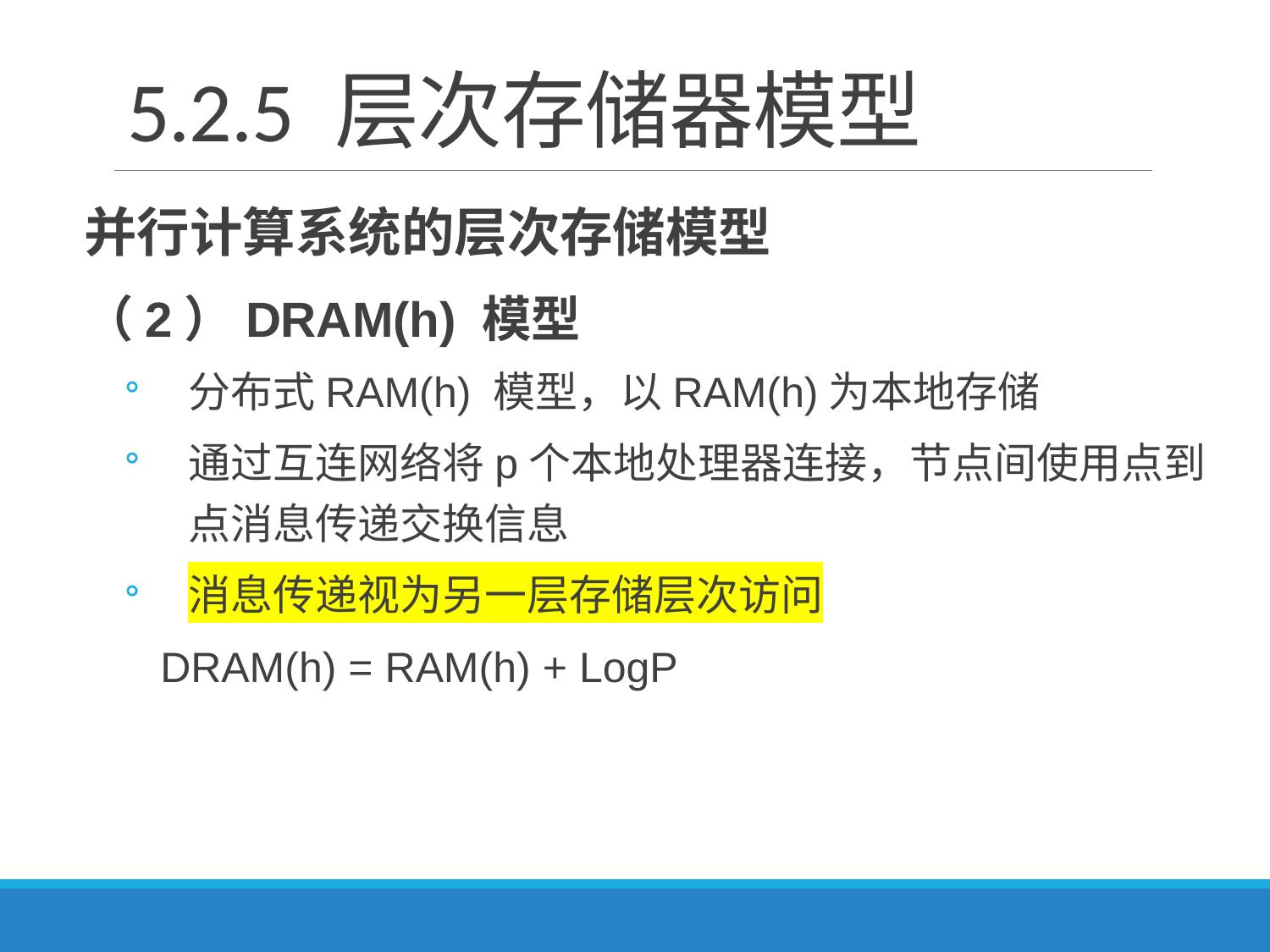

# 5.2.5 层次存储器模型
并行计算系统的层次存储模型
（2）DRAM(h) 模型
分布式RAM(h) 模型，以RAM(h)为本地存储
通过互连网络将p个本地处理器连接，节点间使用点到点消息传递交换信息
消息传递视为另一层存储层次访问
   DRAM(h) = RAM(h) + LogP
52